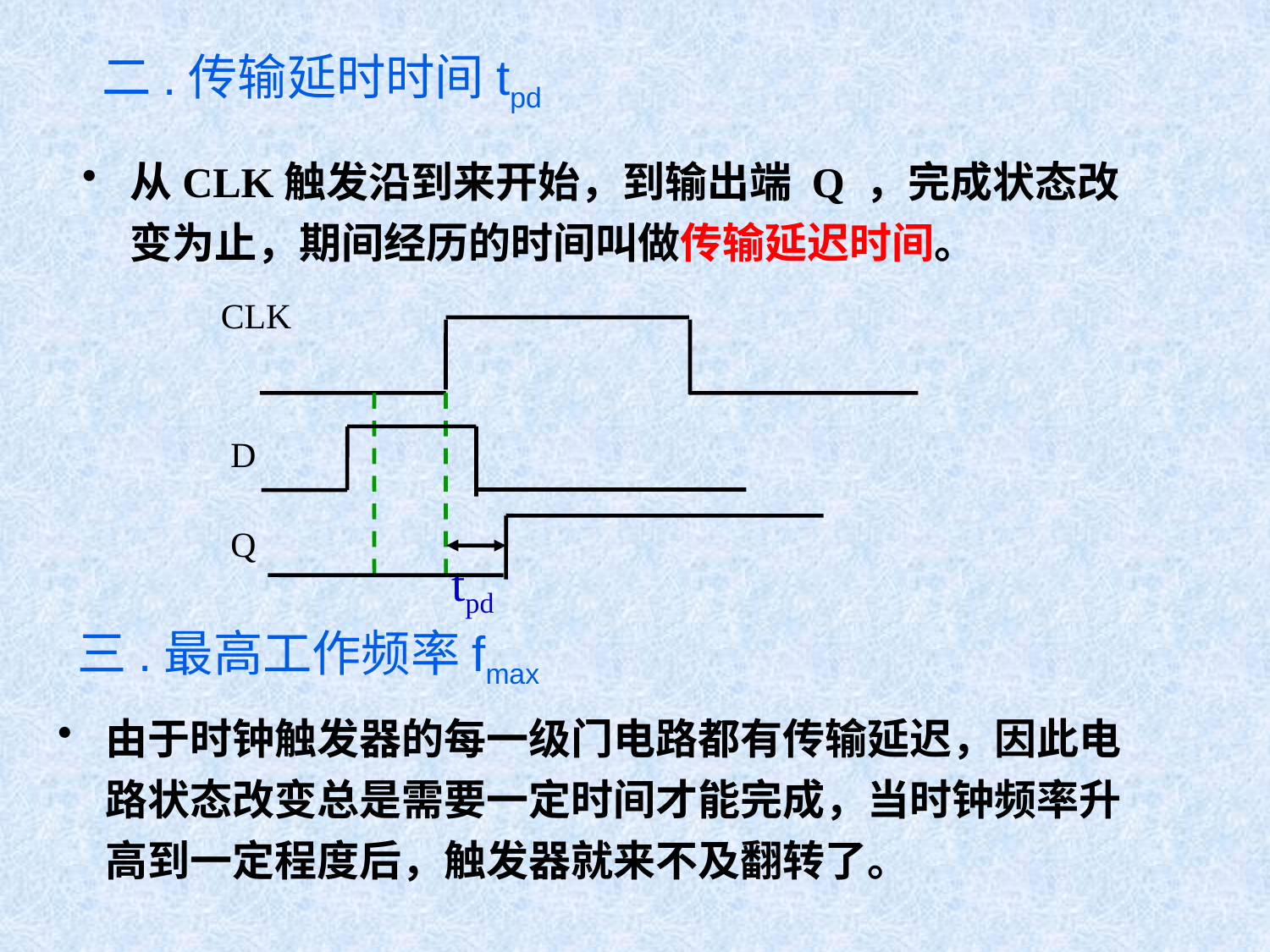

二.传输延时时间tpd
从CLK触发沿到来开始，到输出端 Q ，完成状态改变为止，期间经历的时间叫做传输延迟时间。
CLK

D

Q

tpd
三.最高工作频率fmax
由于时钟触发器的每一级门电路都有传输延迟，因此电路状态改变总是需要一定时间才能完成，当时钟频率升高到一定程度后，触发器就来不及翻转了。